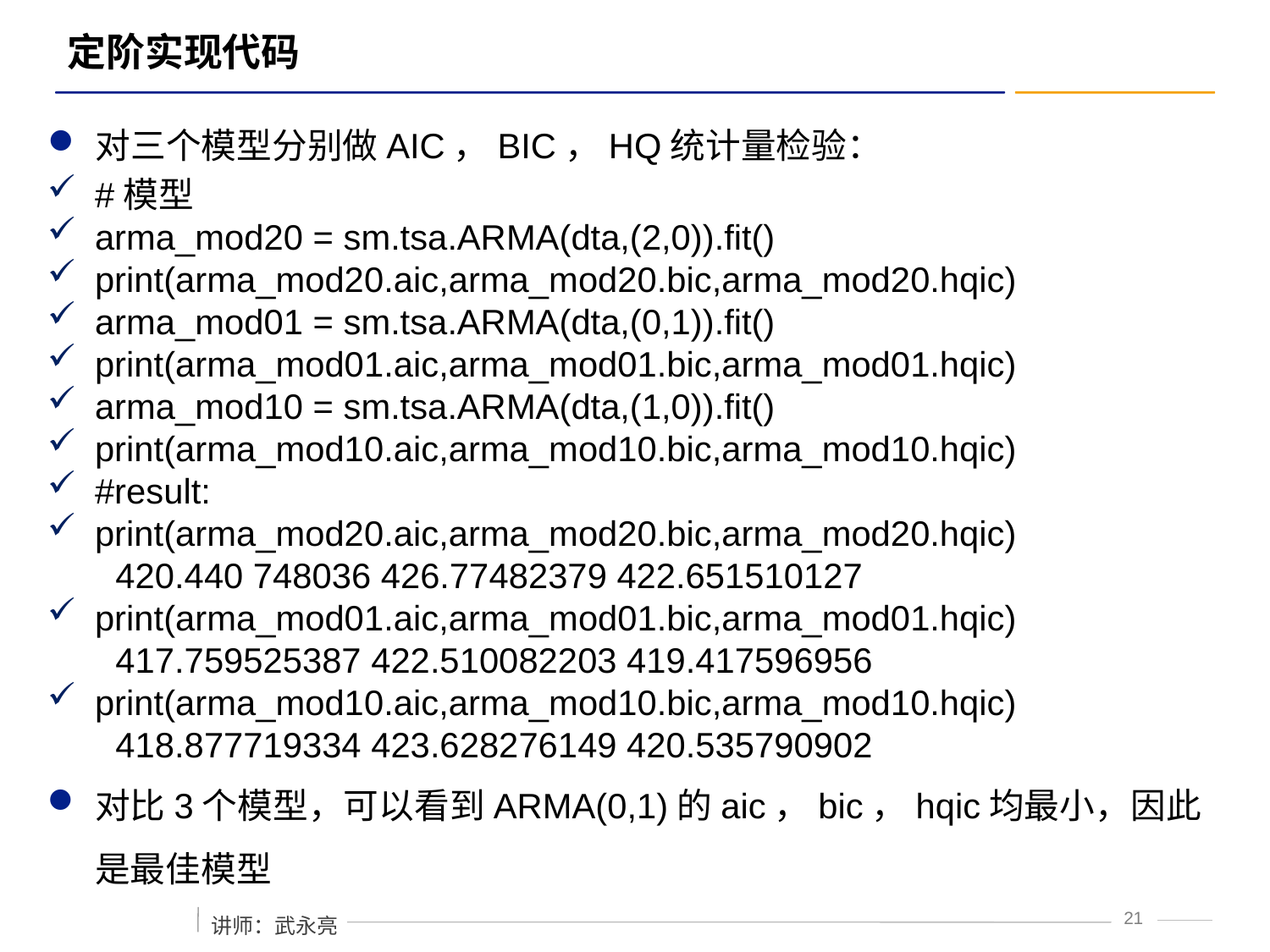

# 定阶实现代码
对三个模型分别做AIC，BIC，HQ统计量检验：
#模型
arma_mod20 = sm.tsa.ARMA(dta,(2,0)).fit()
print(arma_mod20.aic,arma_mod20.bic,arma_mod20.hqic)
arma_mod01 = sm.tsa.ARMA(dta,(0,1)).fit()
print(arma_mod01.aic,arma_mod01.bic,arma_mod01.hqic)
arma_mod10 = sm.tsa.ARMA(dta,(1,0)).fit()
print(arma_mod10.aic,arma_mod10.bic,arma_mod10.hqic)
#result:
print(arma_mod20.aic,arma_mod20.bic,arma_mod20.hqic)
       420.440 748036 426.77482379 422.651510127
print(arma_mod01.aic,arma_mod01.bic,arma_mod01.hqic)
       417.759525387 422.510082203 419.417596956
print(arma_mod10.aic,arma_mod10.bic,arma_mod10.hqic)
       418.877719334 423.628276149 420.535790902
对比3个模型，可以看到ARMA(0,1)的aic，bic，hqic均最小，因此是最佳模型